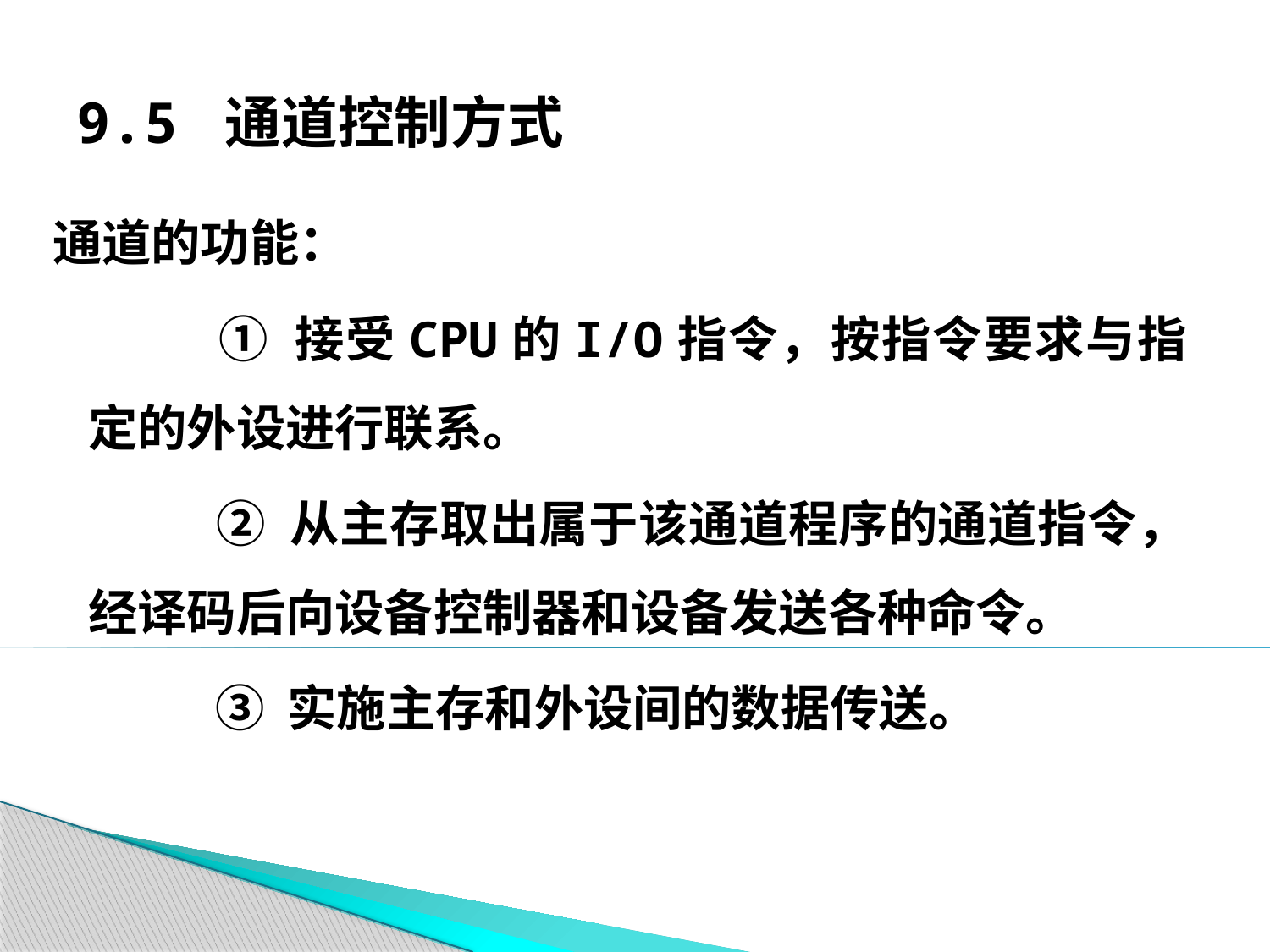

# 9.5 通道控制方式
通道的功能：
		① 接受CPU的I/O指令，按指令要求与指定的外设进行联系。
		② 从主存取出属于该通道程序的通道指令，经译码后向设备控制器和设备发送各种命令。
		③ 实施主存和外设间的数据传送。